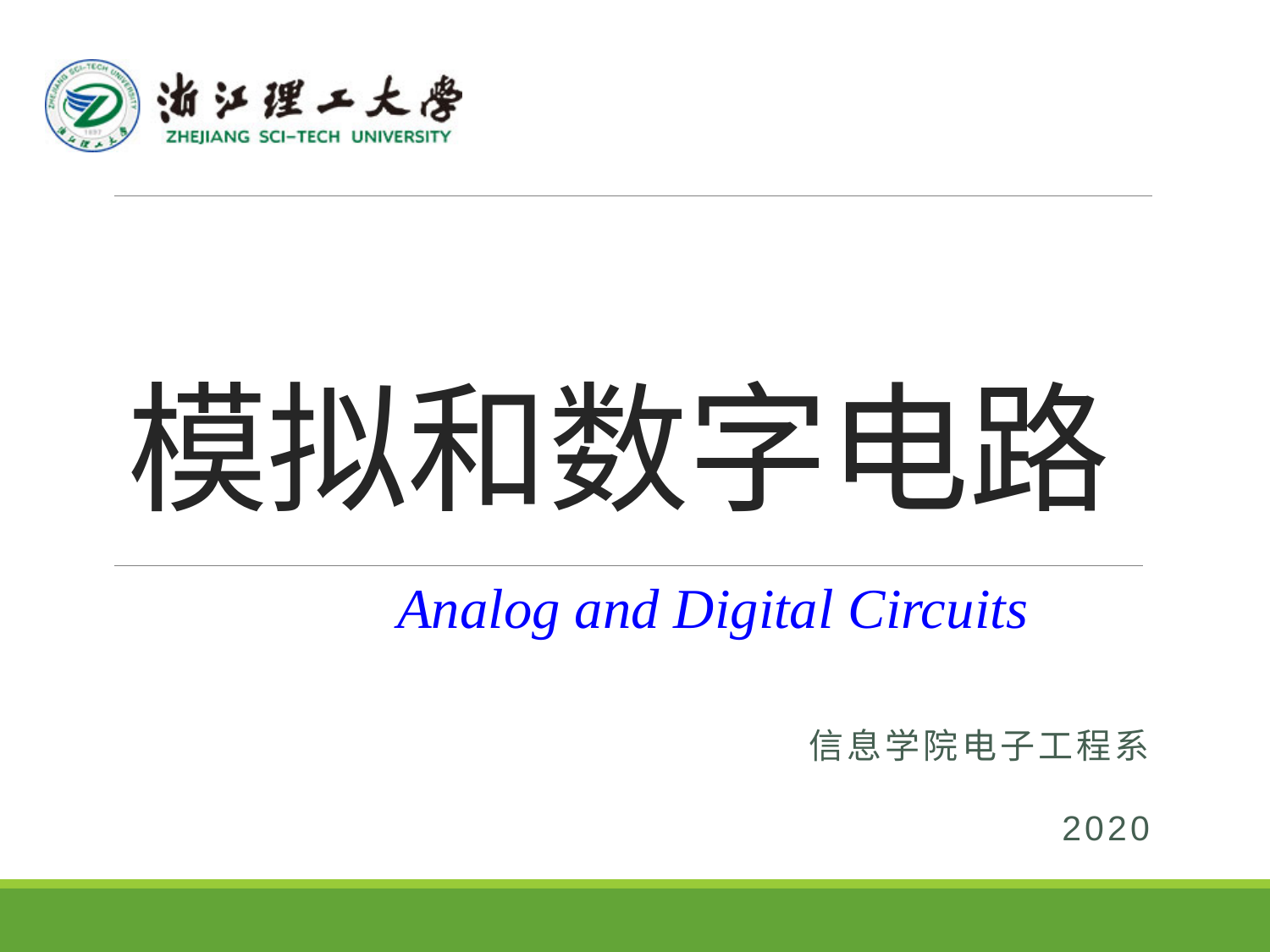

# 模拟和数字电路
江苏省精品课程
Analog and Digital Circuits
信息学院电子工程系
2020